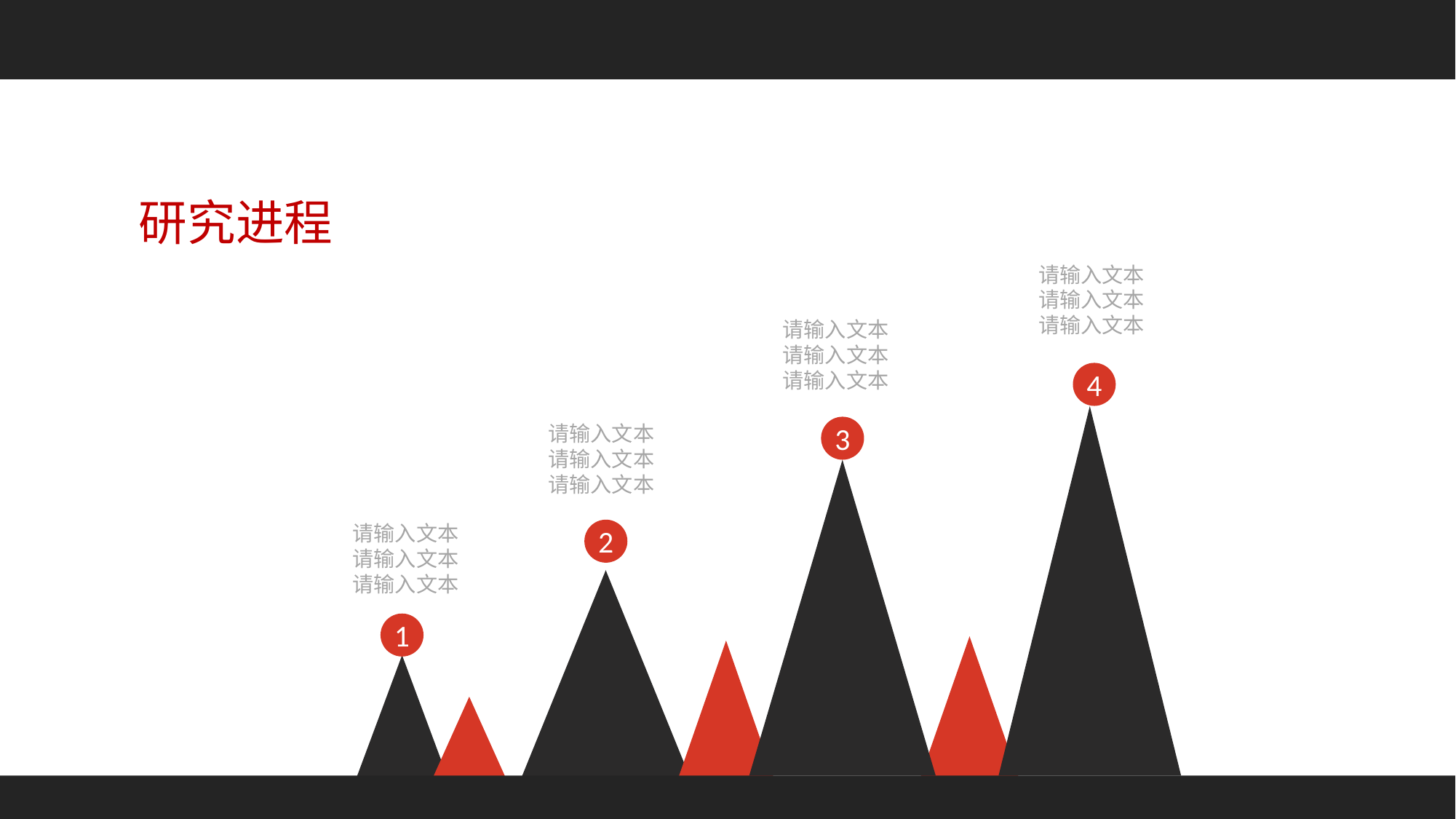

研究进程
请输入文本
请输入文本
请输入文本
请输入文本
请输入文本
请输入文本
4

请输入文本
请输入文本
请输入文本
3

请输入文本
请输入文本
请输入文本
2

1